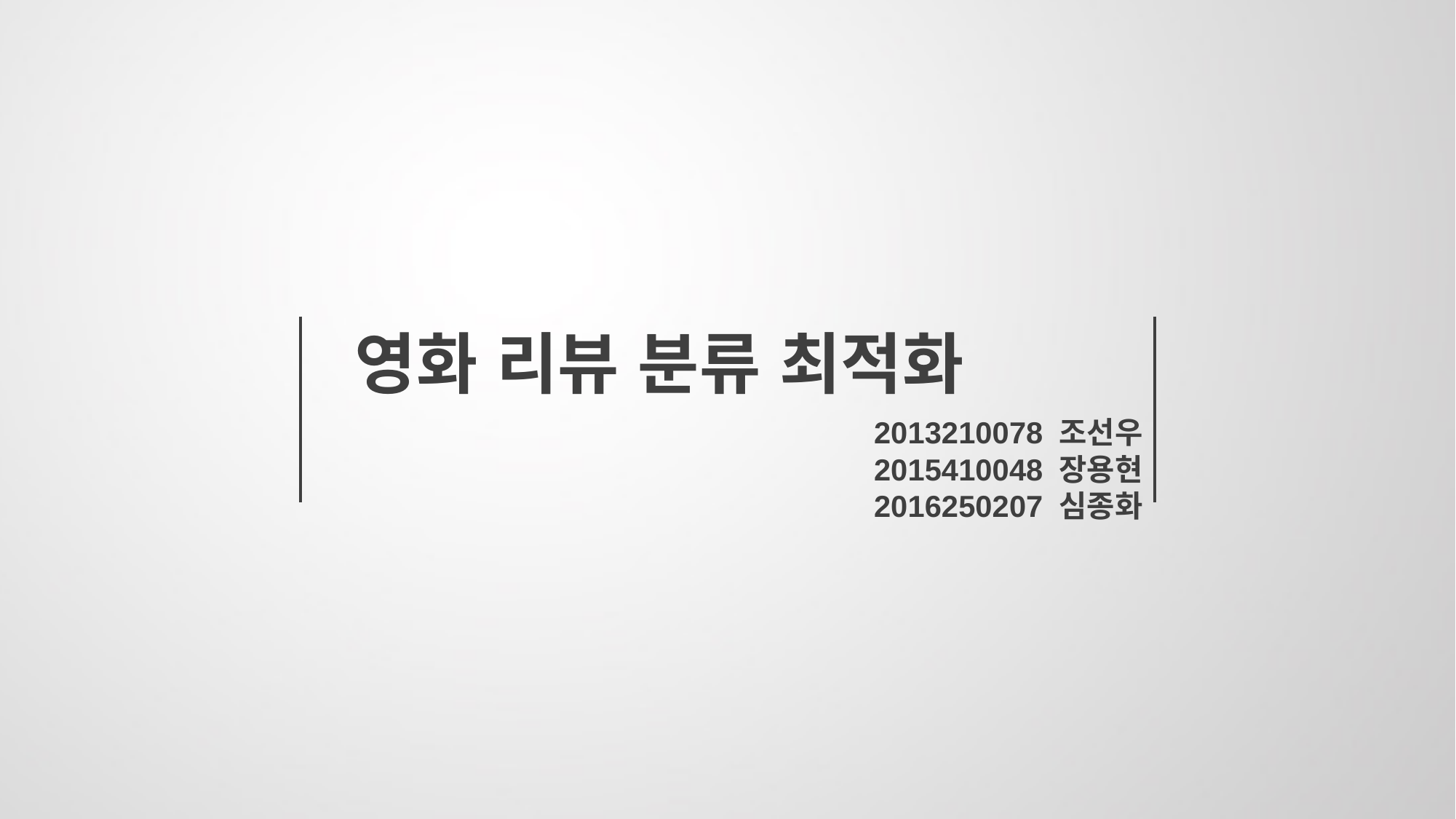

영화 리뷰 분류 최적화
2013210078 조선우
2015410048 장용현
2016250207 심종화